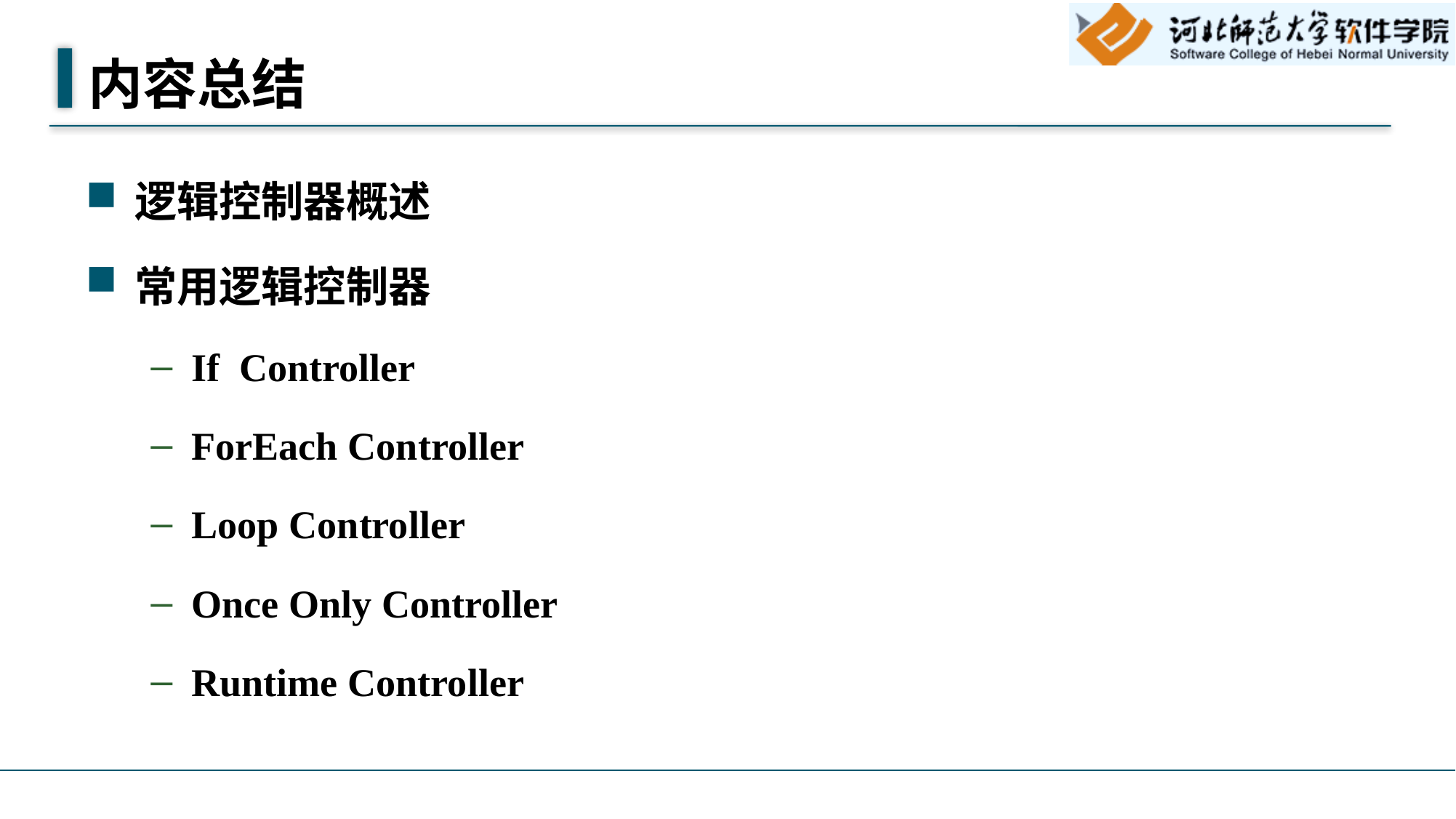

# 内容总结
逻辑控制器概述
常用逻辑控制器
If  Controller
ForEach Controller
Loop Controller
Once Only Controller
Runtime Controller